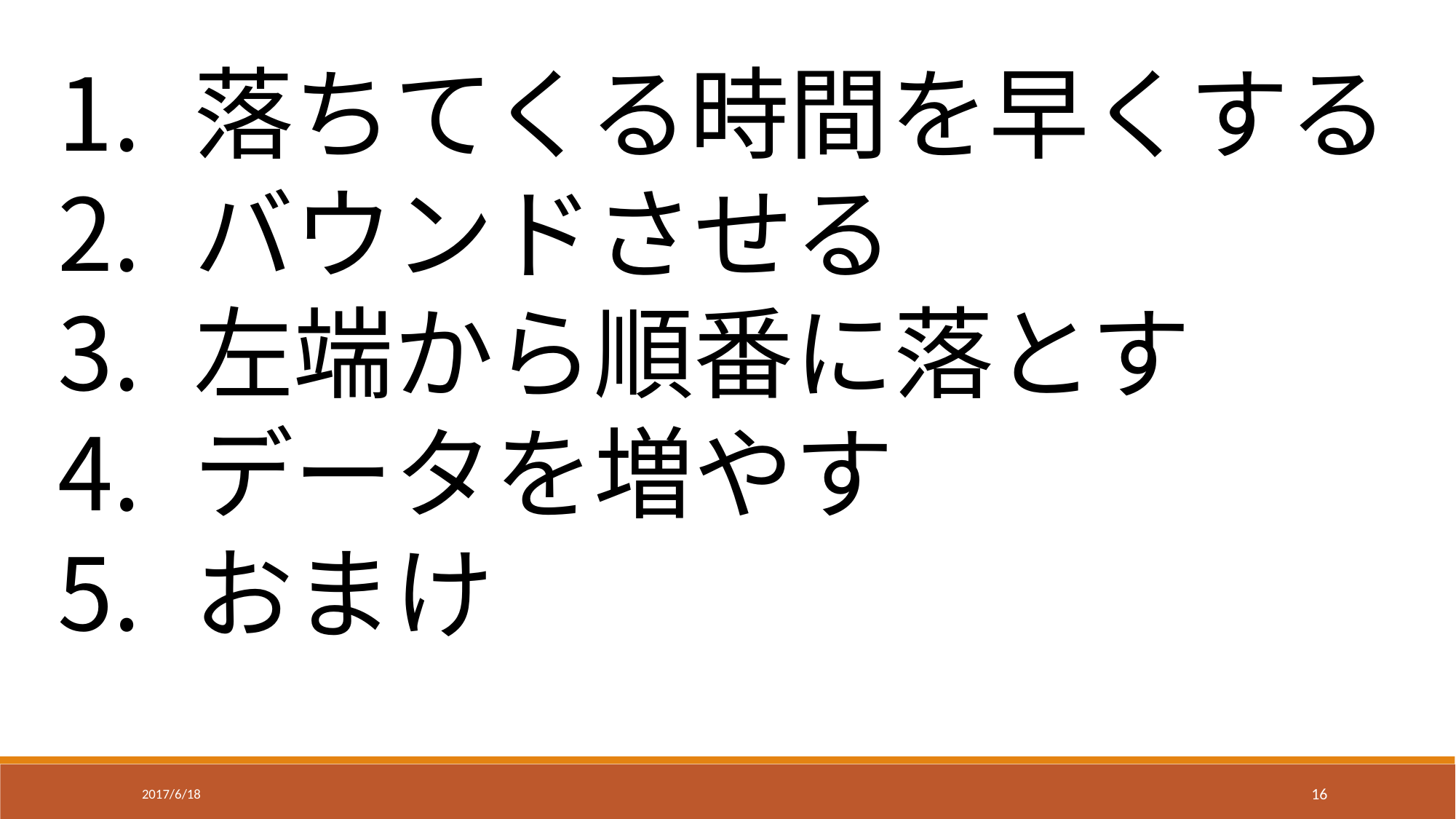

落ちてくる時間を早くする
バウンドさせる
左端から順番に落とす
データを増やす
おまけ
2017/6/18
16